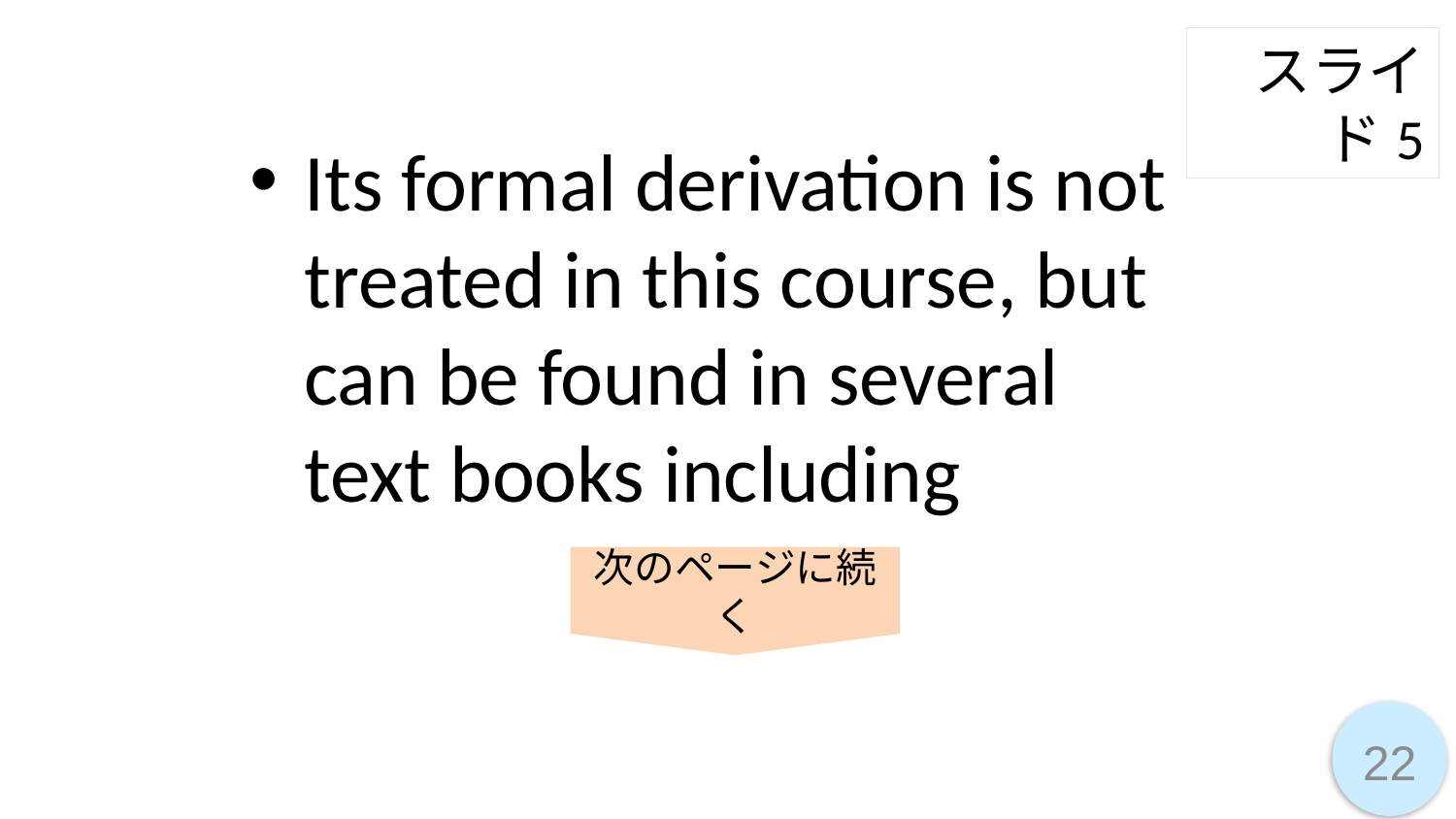

スライド5
Its formal derivation is not treated in this course, but can be found in several text books including
次のページに続く
22